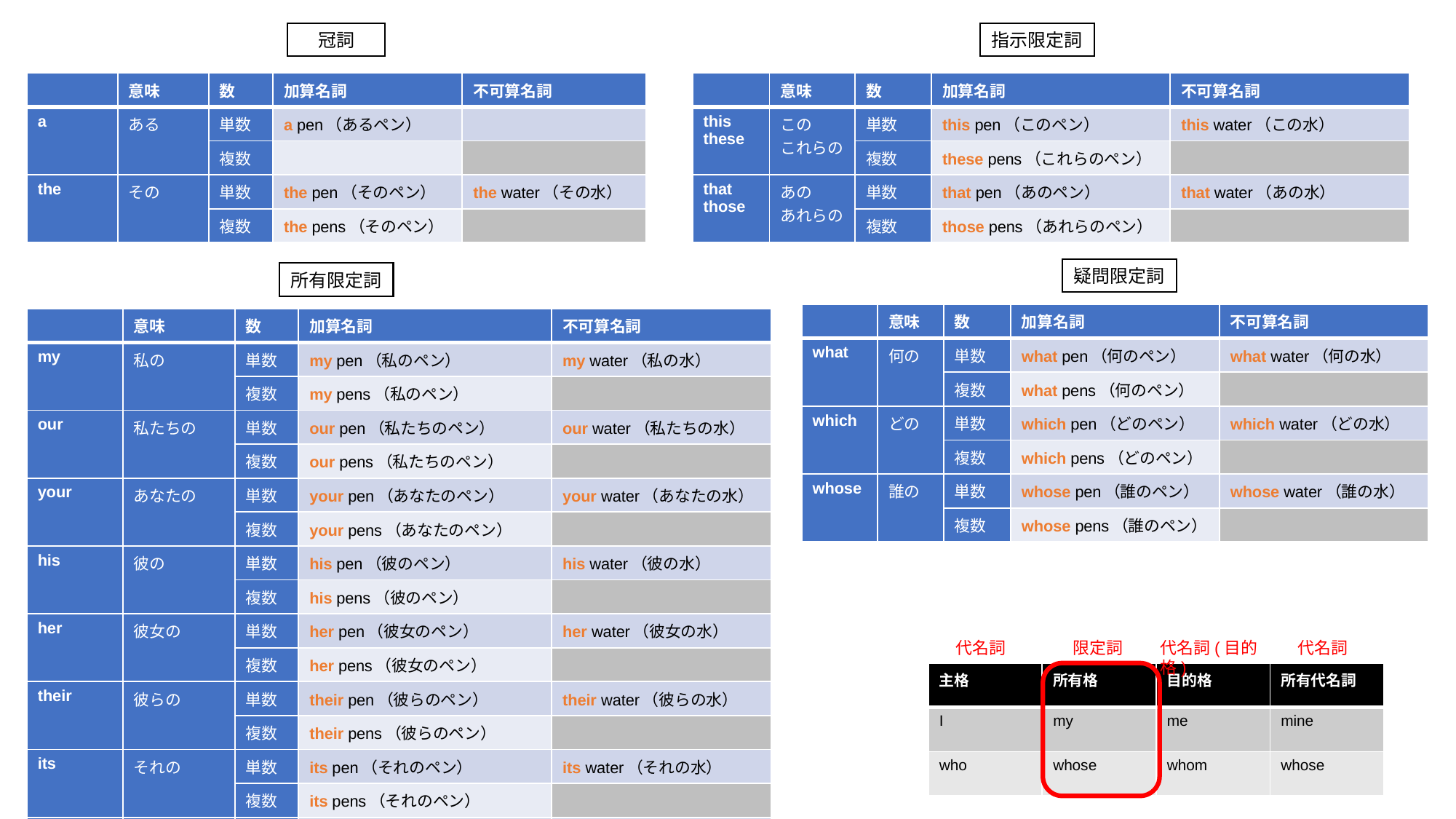

冠詞
指示限定詞
|  | 意味 | 数 | 加算名詞 | 不可算名詞 |
| --- | --- | --- | --- | --- |
| a | ある | 単数 | a pen（あるペン） |  |
|  |  | 複数 |  |  |
| the | その | 単数 | the pen（そのペン） | the water（その水） |
|  |  | 複数 | the pens（そのペン） |  |
|  | 意味 | 数 | 加算名詞 | 不可算名詞 |
| --- | --- | --- | --- | --- |
| this these | この これらの | 単数 | this pen（このペン） | this water（この水） |
|  |  | 複数 | these pens（これらのペン） |  |
| that those | あの あれらの | 単数 | that pen（あのペン） | that water（あの水） |
|  |  | 複数 | those pens（あれらのペン） |  |
疑問限定詞
所有限定詞
|  | 意味 | 数 | 加算名詞 | 不可算名詞 |
| --- | --- | --- | --- | --- |
| what | 何の | 単数 | what pen（何のペン） | what water（何の水） |
|  |  | 複数 | what pens（何のペン） |  |
| which | どの | 単数 | which pen（どのペン） | which water（どの水） |
|  |  | 複数 | which pens（どのペン） |  |
| whose | 誰の | 単数 | whose pen（誰のペン） | whose water（誰の水） |
|  |  | 複数 | whose pens（誰のペン） |  |
|  | 意味 | 数 | 加算名詞 | 不可算名詞 |
| --- | --- | --- | --- | --- |
| my | 私の | 単数 | my pen（私のペン） | my water（私の水） |
|  |  | 複数 | my pens（私のペン） |  |
| our | 私たちの | 単数 | our pen（私たちのペン） | our water（私たちの水） |
|  |  | 複数 | our pens（私たちのペン） |  |
| your | あなたの | 単数 | your pen（あなたのペン） | your water（あなたの水） |
|  |  | 複数 | your pens（あなたのペン） |  |
| his | 彼の | 単数 | his pen（彼のペン） | his water（彼の水） |
|  |  | 複数 | his pens（彼のペン） |  |
| her | 彼女の | 単数 | her pen（彼女のペン） | her water（彼女の水） |
|  |  | 複数 | her pens（彼女のペン） |  |
| their | 彼らの | 単数 | their pen（彼らのペン） | their water（彼らの水） |
|  |  | 複数 | their pens（彼らのペン） |  |
| its | それの | 単数 | its pen（それのペン） | its water（それの水） |
|  |  | 複数 | its pens（それのペン） |  |
| Tart's | 太郎の | 単数 | Taro's pen（太郎のペン） | Taro's water（太郎の水） |
|  |  | 複数 | Taro's pens（太郎のペン） |  |
代名詞
限定詞
代名詞(目的格)
代名詞
| 主格 | 所有格 | 目的格 | 所有代名詞 |
| --- | --- | --- | --- |
| I | my | me | mine |
| who | whose | whom | whose |